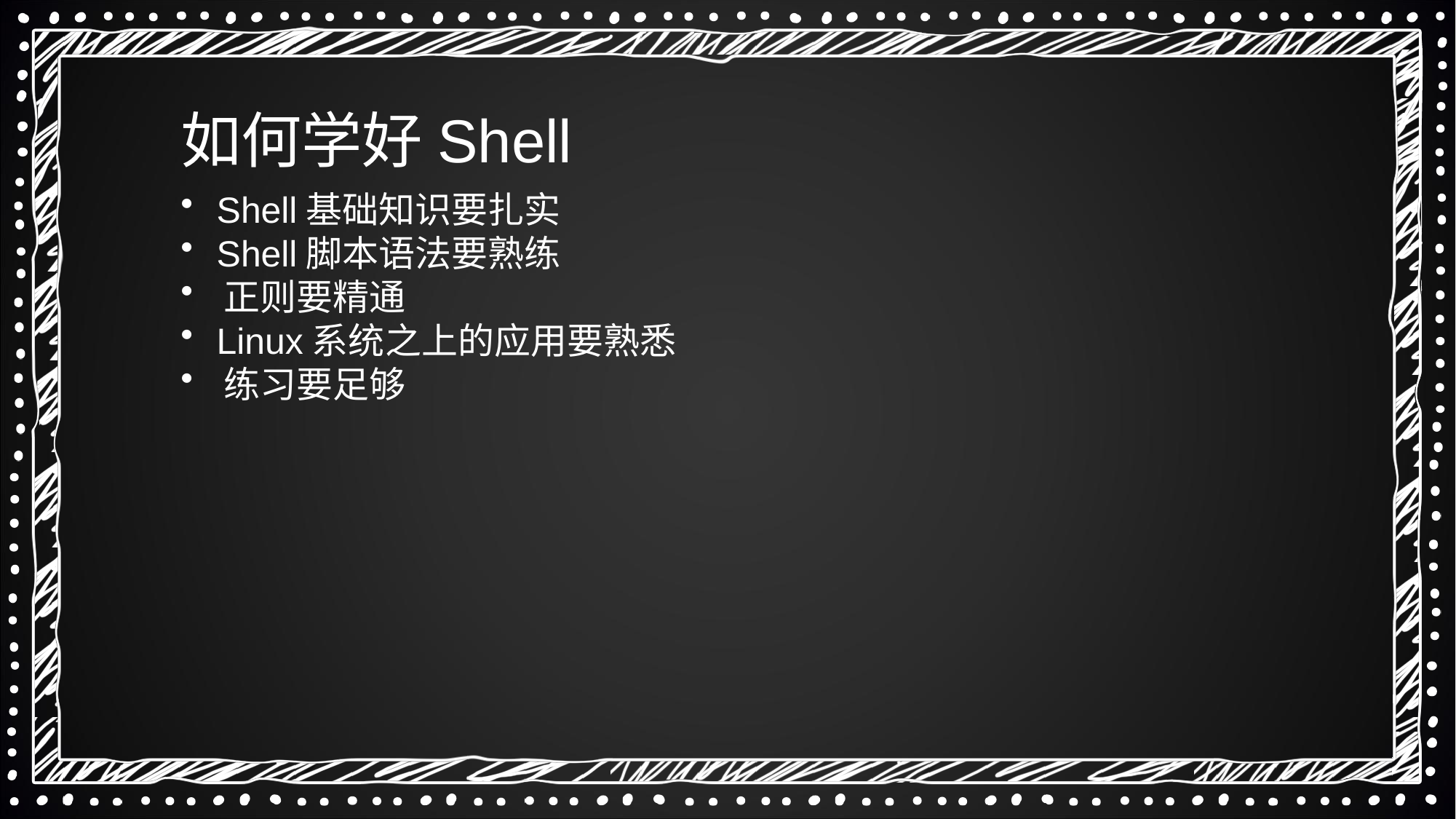

如何学好Shell
 Shell基础知识要扎实
 Shell脚本语法要熟练
 正则要精通
 Linux系统之上的应用要熟悉
 练习要足够